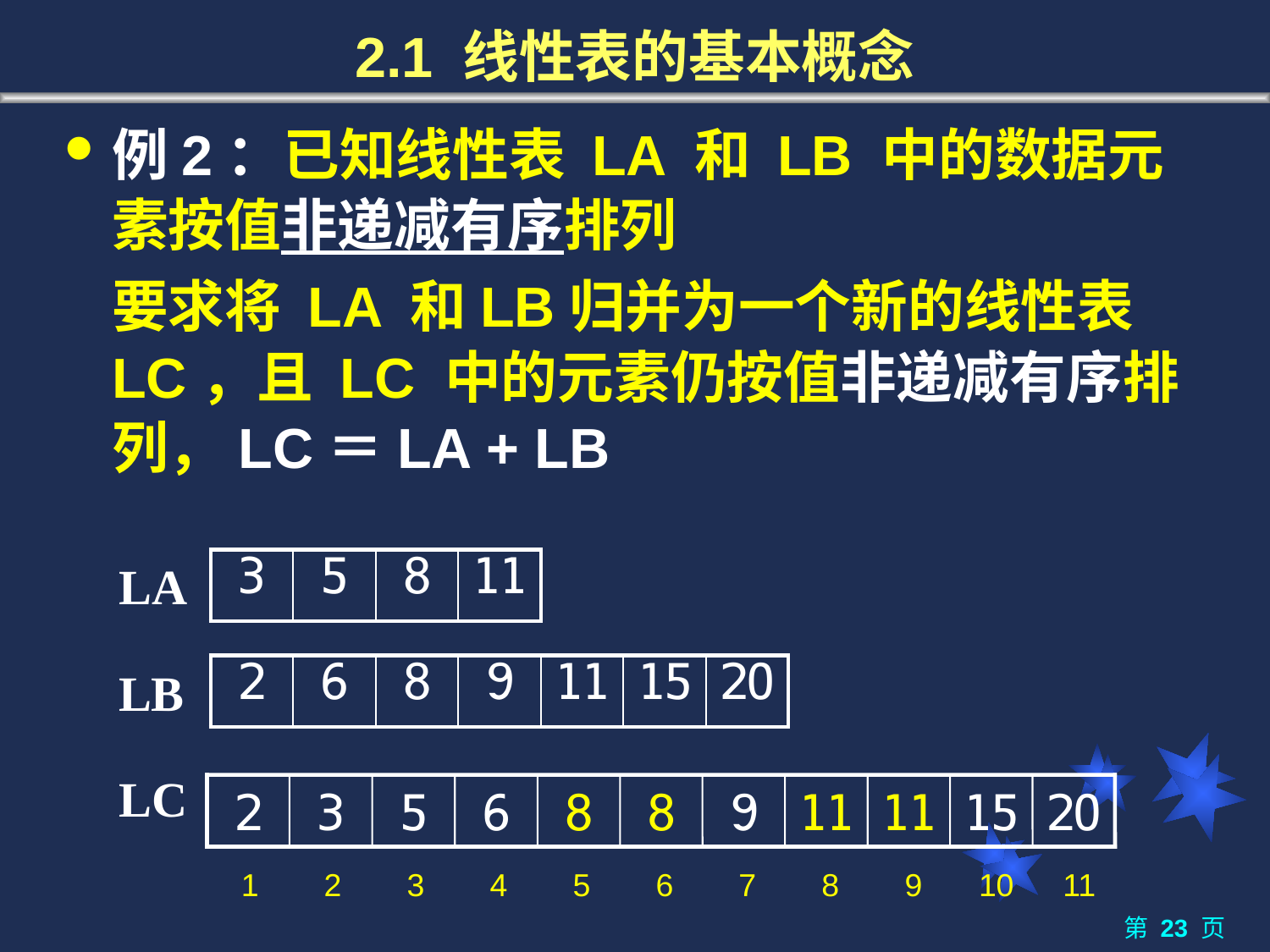

# 2.1 线性表的基本概念
例2：已知线性表 LA 和 LB 中的数据元素按值非递减有序排列
	要求将 LA 和LB归并为一个新的线性表LC，且 LC 中的元素仍按值非递减有序排列，LC＝LA + LB
LA
| 3 | 5 | 8 | 11 |
| --- | --- | --- | --- |
LB
| 2 | 6 | 8 | 9 | 11 | 15 | 20 |
| --- | --- | --- | --- | --- | --- | --- |
LC
2

3

5

6

8

8

9

11

11

15

20

| 1 | 2 | 3 | 4 | 5 | 6 | 7 | 8 | 9 | 10 | 11 |
| --- | --- | --- | --- | --- | --- | --- | --- | --- | --- | --- |
第 23 页